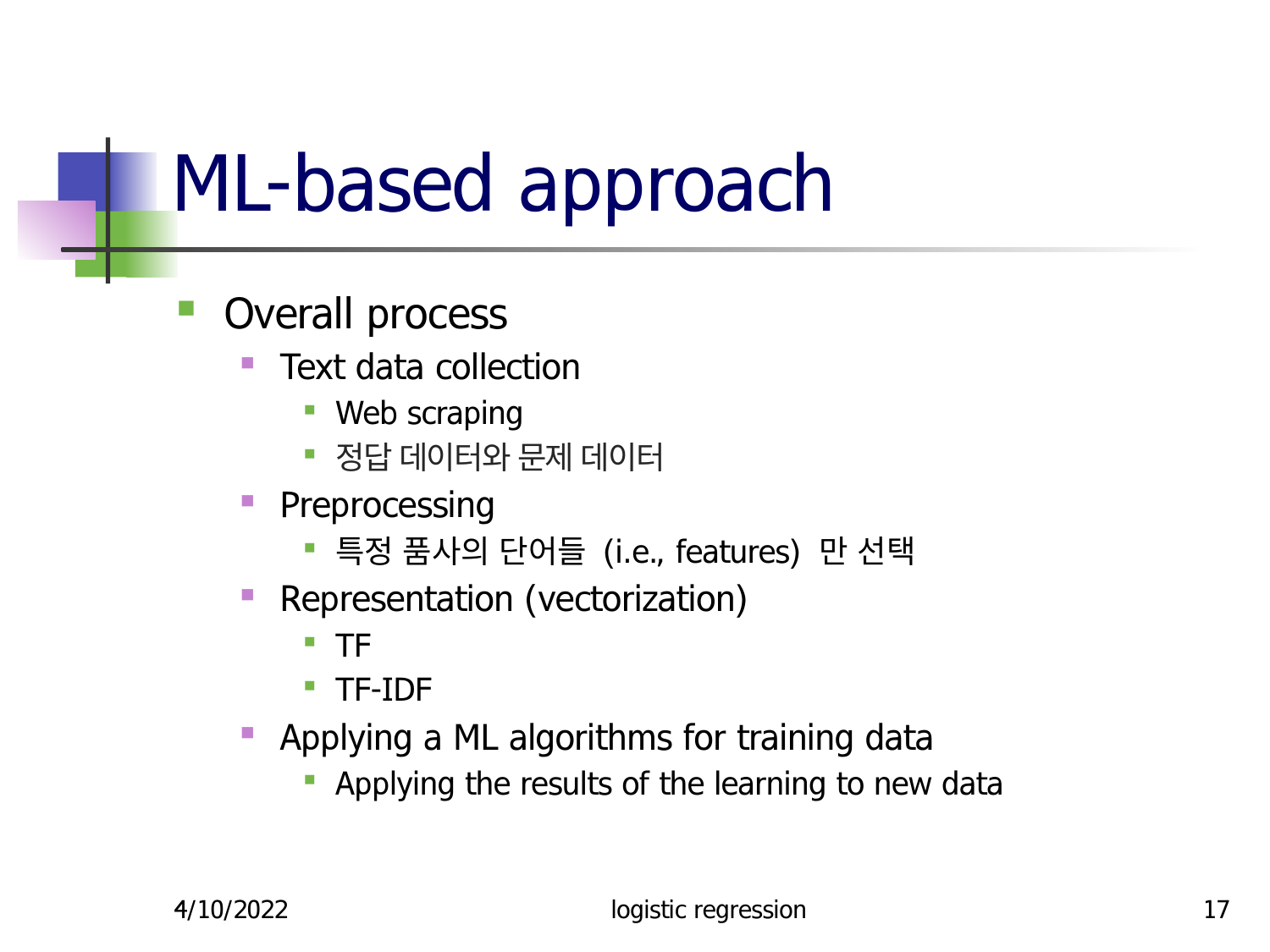

# ML-based approach
Overall process
Text data collection
Web scraping
정답 데이터와 문제 데이터
Preprocessing
특정 품사의 단어들 (i.e., features) 만 선택
Representation (vectorization)
TF
TF-IDF
Applying a ML algorithms for training data
Applying the results of the learning to new data
4/10/2022
logistic regression
17